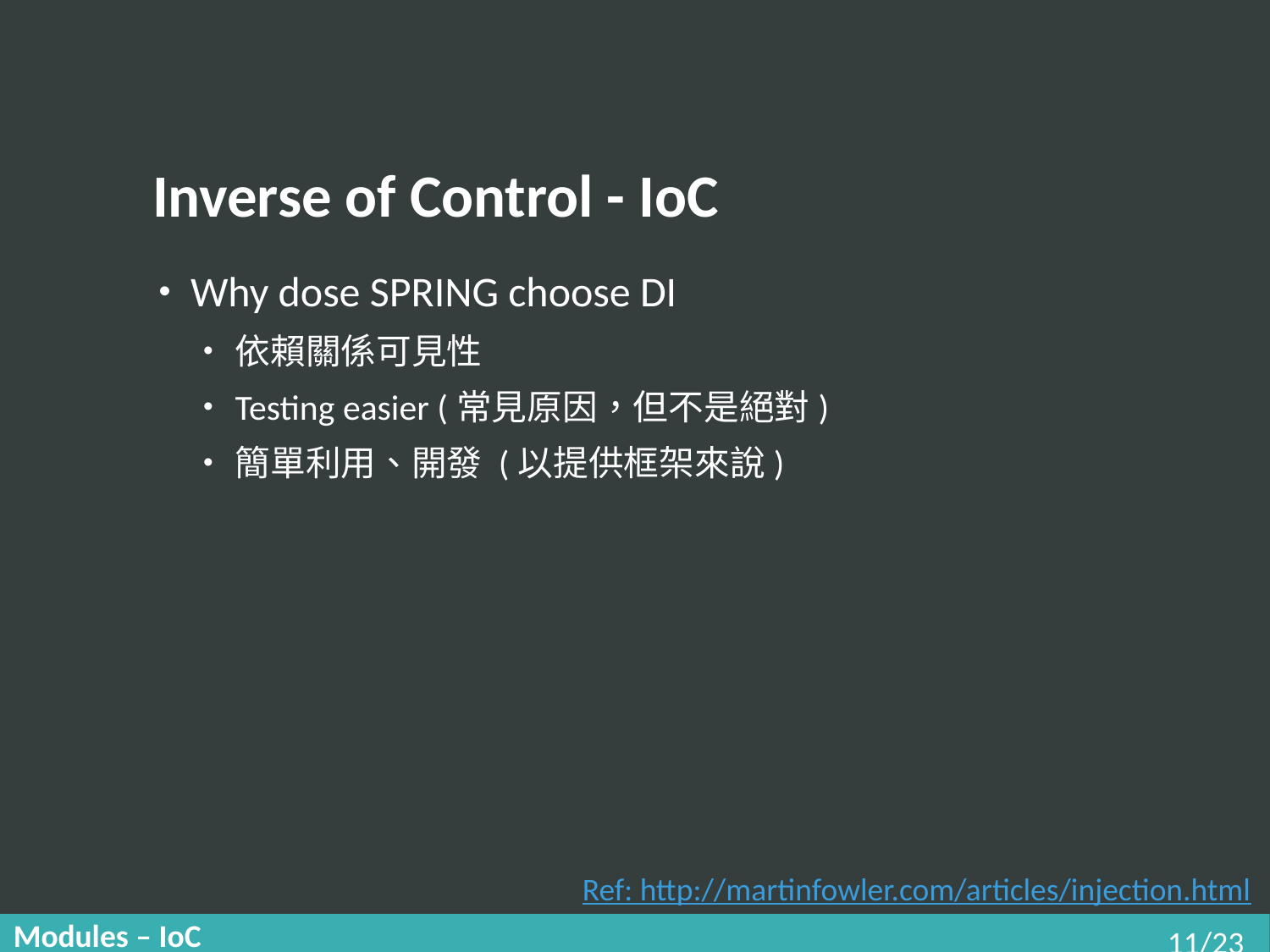

# Inverse of Control - IoC
Why dose SPRING choose DI
依賴關係可見性
Testing easier (常見原因，但不是絕對)
簡單利用、開發 (以提供框架來說)

Ref: http://martinfowler.com/articles/injection.html
Modules – IoC